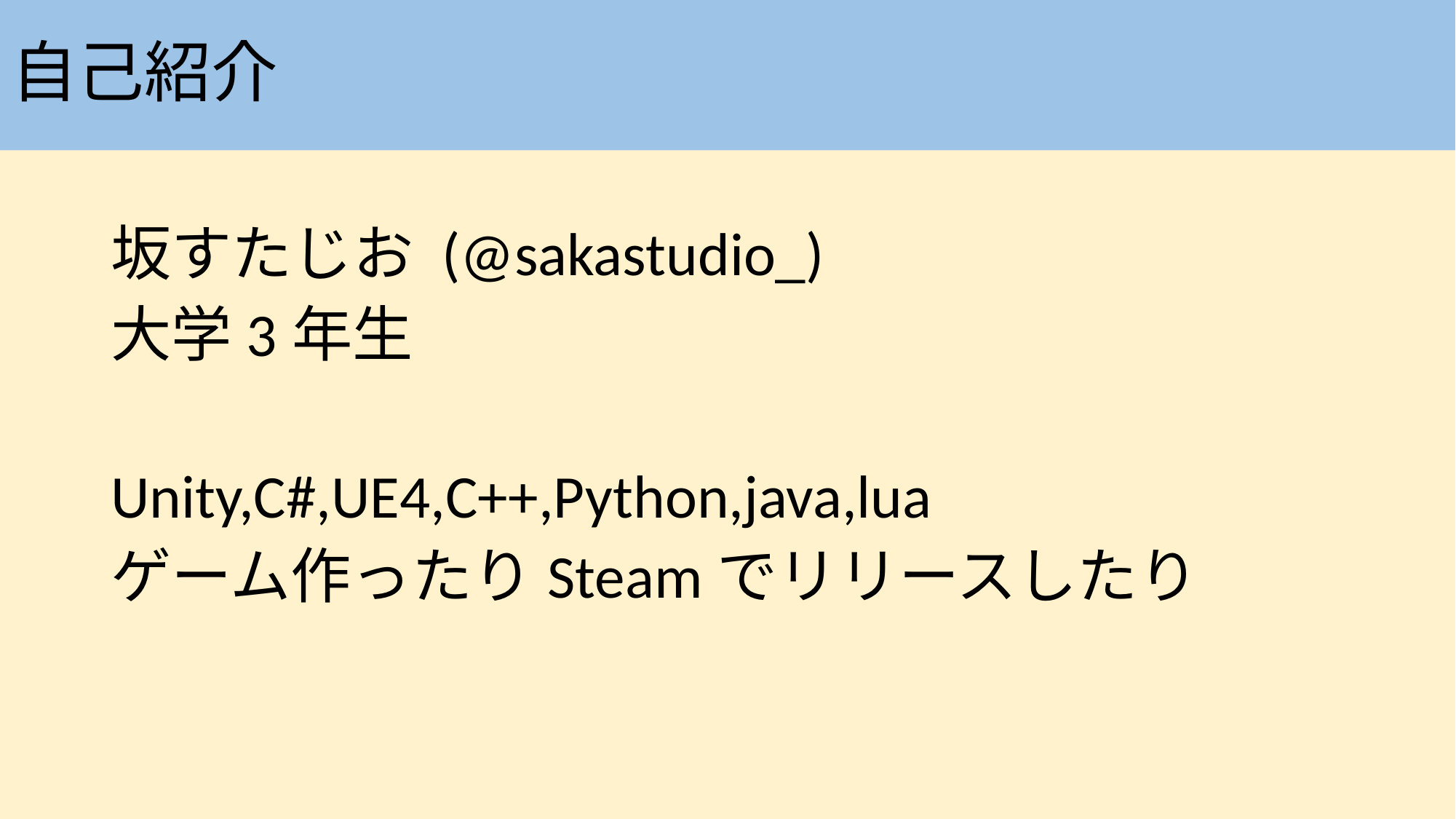

# 自己紹介
坂すたじお (@sakastudio_)
大学3年生

Unity,C#,UE4,C++,Python,java,lua
ゲーム作ったりSteamでリリースしたり